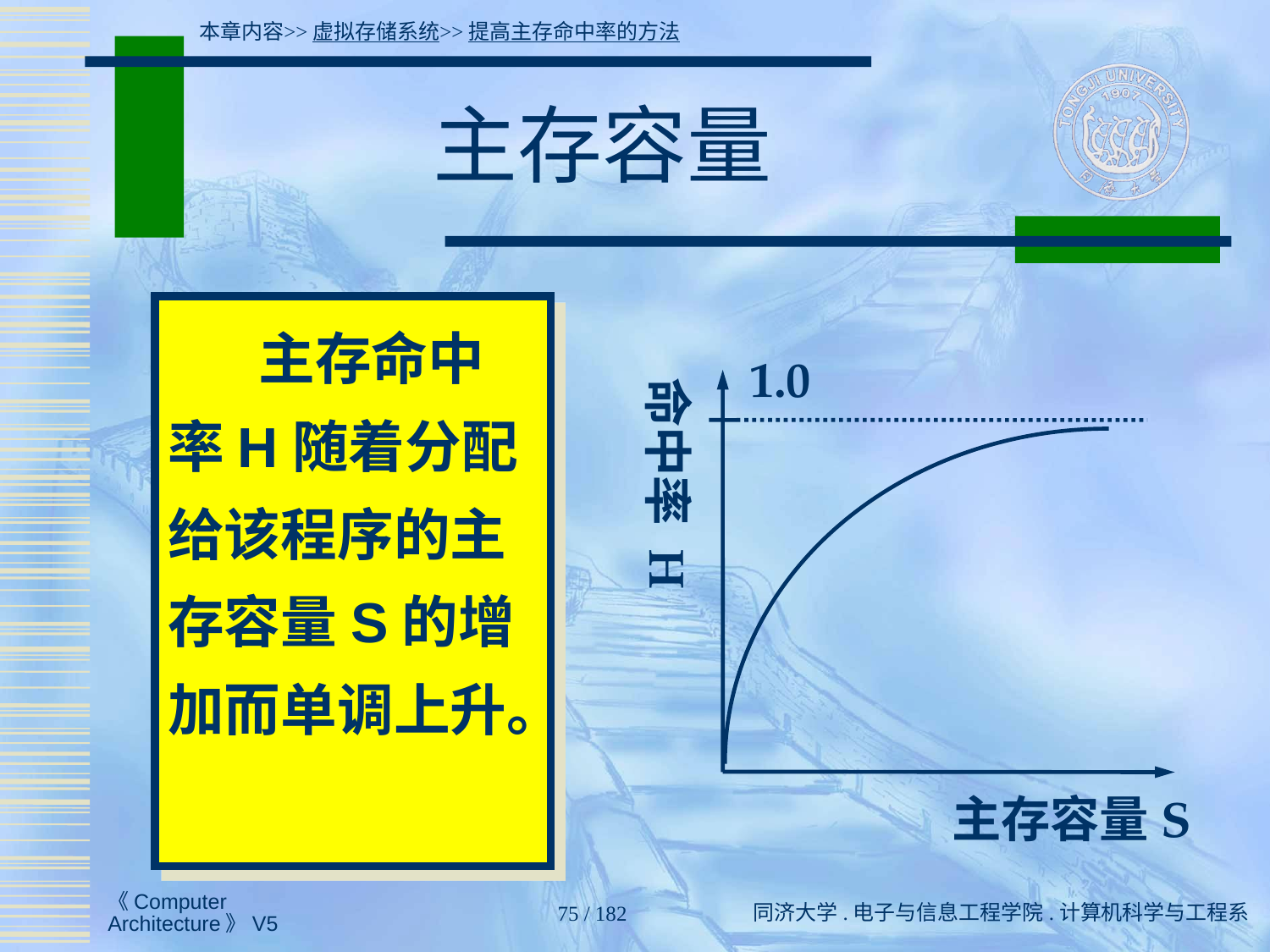

本章内容>>虚拟存储系统>>提高主存命中率的方法
# 主存容量
      主存命中率H随着分配给该程序的主存容量S的增加而单调上升。
命中率 H
1.0

主存容量S